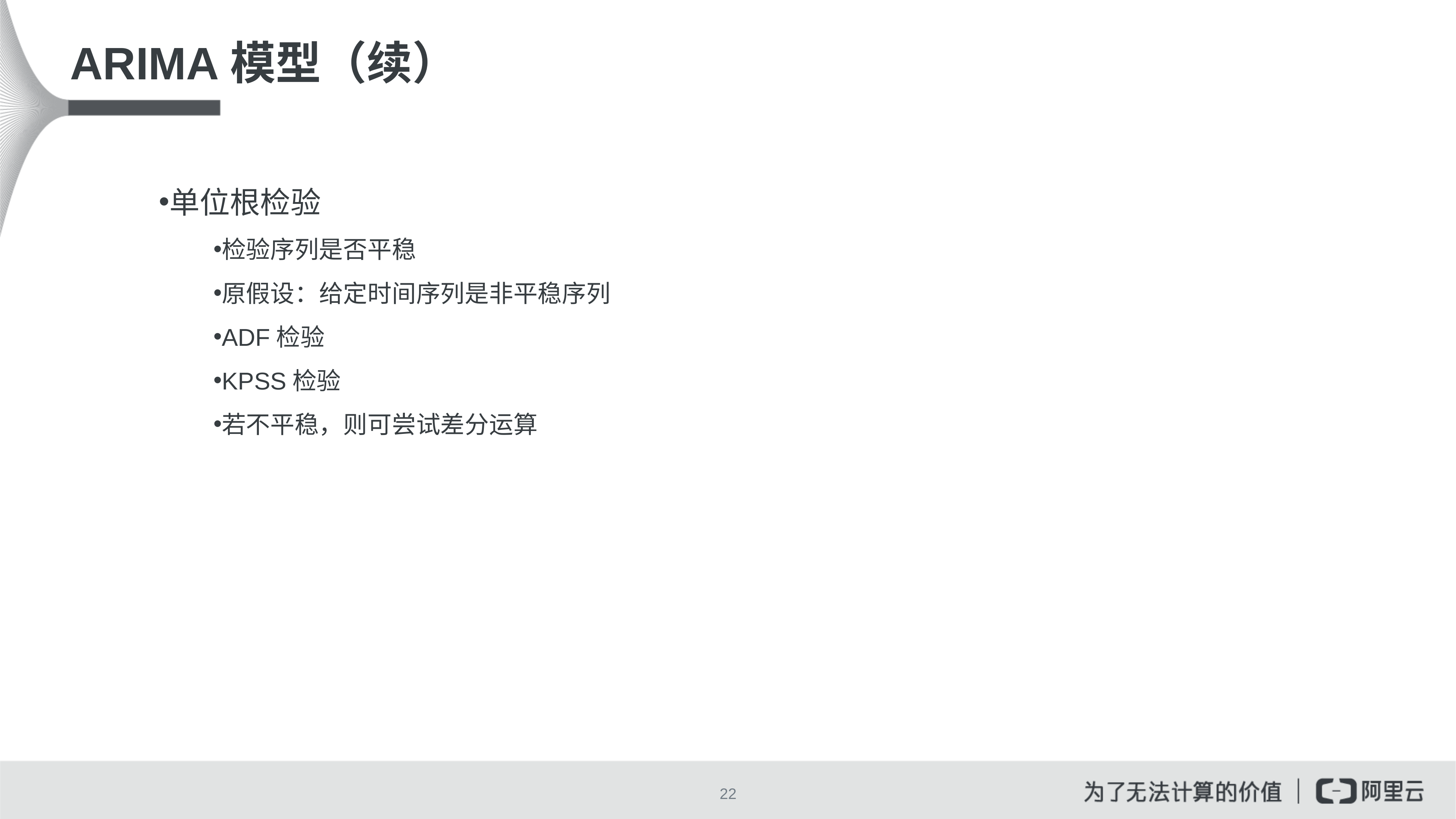

# ARIMA模型（续）
单位根检验
检验序列是否平稳
原假设：给定时间序列是非平稳序列
ADF检验
KPSS检验
若不平稳，则可尝试差分运算